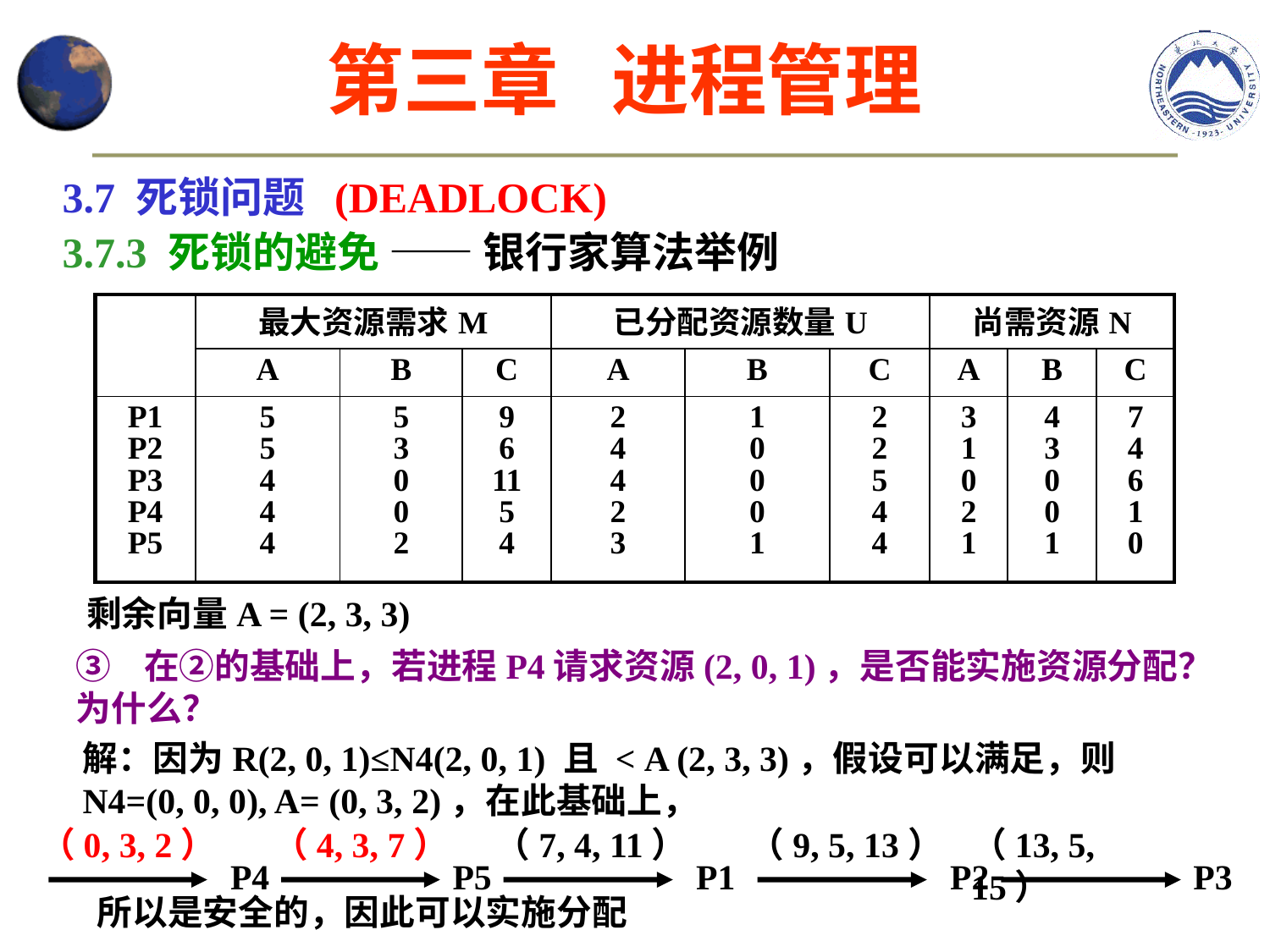

第三章   进程管理
3.7 死锁问题  (DEADLOCK)
3.7.3 死锁的避免 —— 银行家算法举例
|  | 最大资源需求M |  |  | 已分配资源数量U |  |  | 尚需资源N |  |  |
| --- | --- | --- | --- | --- | --- | --- | --- | --- | --- |
|  | A | B | C | A | B | C | A | B | C |
| P1 P2 P3 P4 P5 | 5 5 4 4 4 | 5 3 0 0 2 | 9 6 11 5 4 | 2 4 4 2 3 | 1 0 0 0 1 | 2 2 5 4 4 | 3 1 0 2 1 | 4 3 0 0 1 | 7 4 6 1 0 |
剩余向量A = (2, 3, 3)
③   在②的基础上，若进程P4请求资源(2, 0, 1)，是否能实施资源分配？为什么？
解：因为R(2, 0, 1)≤N4(2, 0, 1) 且 < A (2, 3, 3)，假设可以满足，则N4=(0, 0, 0), A= (0, 3, 2)，在此基础上，
（0, 3, 2）
（4, 3, 7）
（7, 4, 11）
（9, 5, 13）
（13, 5, 15）
P4
P5
P1
P2
P3

所以是安全的，因此可以实施分配